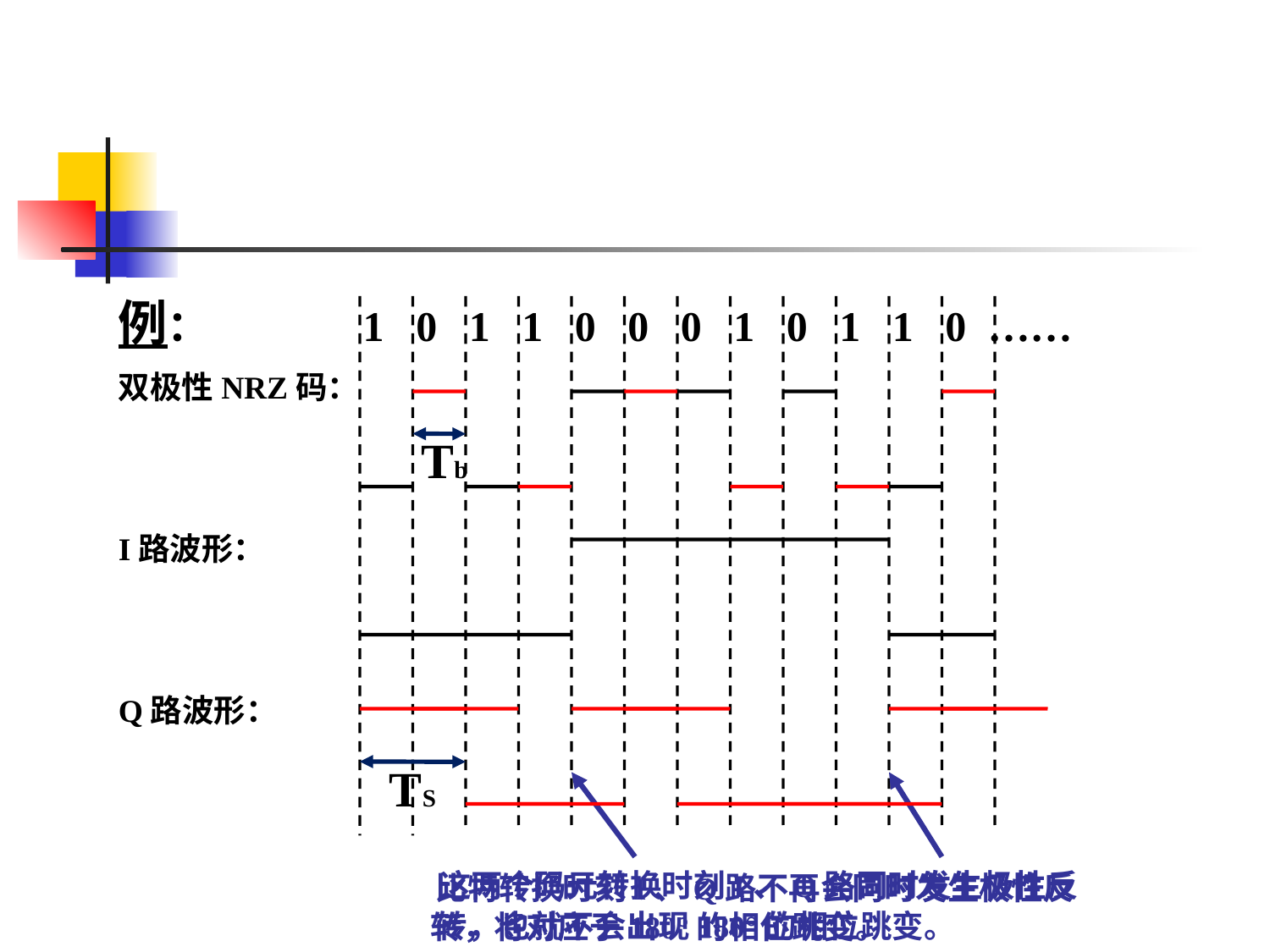

例：               1   0   1   1   0   0   0   1   0   1   1   0  ……
双极性NRZ码：

I路波形：

Q路波形：

Tb

TS

    这两个码元转换时刻I、Q路同时发生极性反转，将对应于180°的相位跳变。
比特转换时刻I、Q路不再会同时发生极性反转，也就不会出现180°的相位跳变。